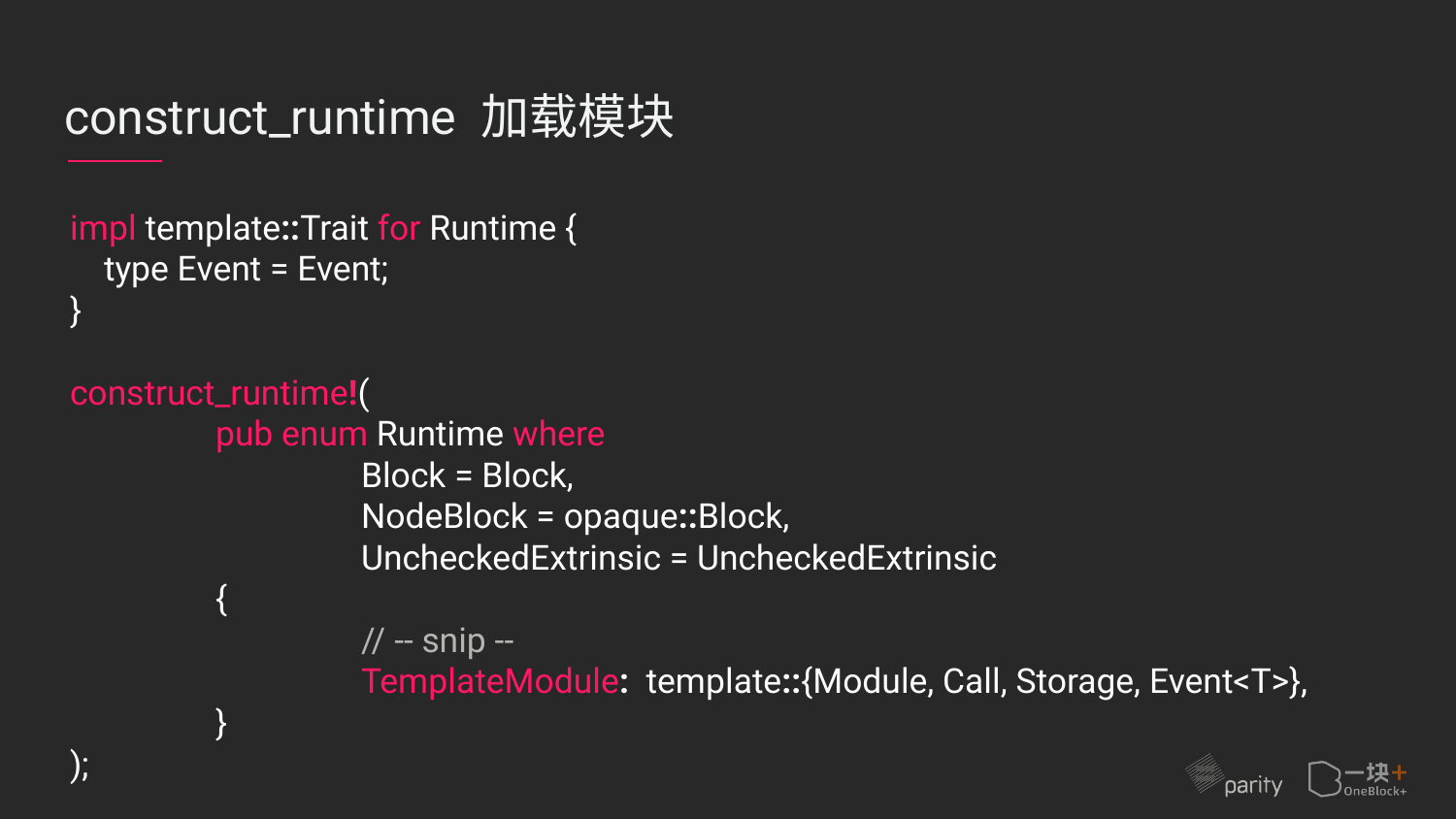

# construct_runtime 加载模块
impl template::Trait for Runtime {
    type Event = Event;
}

construct_runtime!(
  	pub enum Runtime where
    		Block = Block,
    		NodeBlock = opaque::Block,
    		UncheckedExtrinsic = UncheckedExtrinsic
  	{
    		// -- snip --
    		TemplateModule:  template::{Module, Call, Storage, Event<T>},
  	}
);